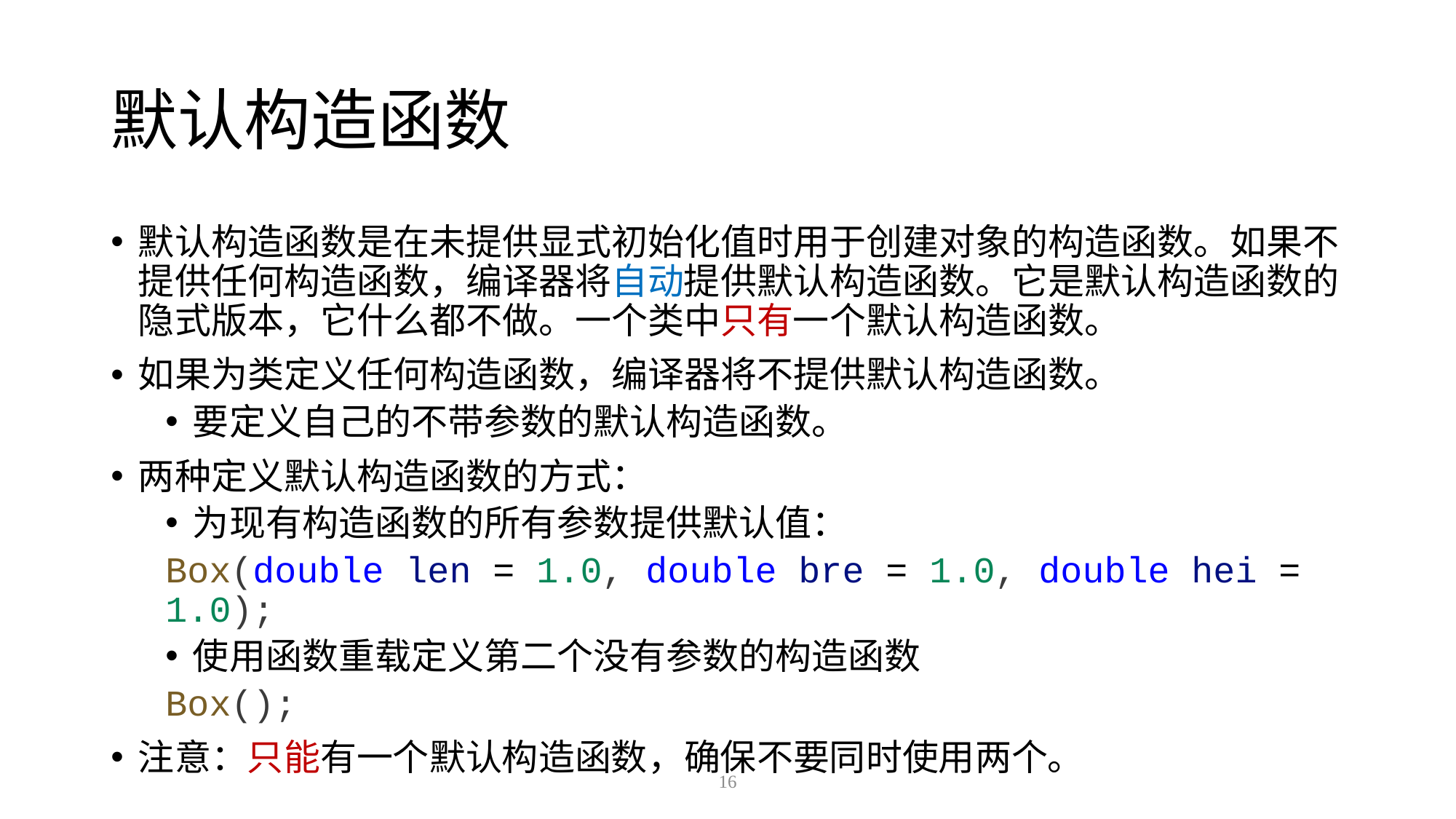

# 默认构造函数
默认构造函数是在未提供显式初始化值时用于创建对象的构造函数。如果不提供任何构造函数，编译器将自动提供默认构造函数。它是默认构造函数的隐式版本，它什么都不做。一个类中只有一个默认构造函数。
如果为类定义任何构造函数，编译器将不提供默认构造函数。
要定义自己的不带参数的默认构造函数。
两种定义默认构造函数的方式：
为现有构造函数的所有参数提供默认值：
Box(double len = 1.0, double bre = 1.0, double hei = 1.0);
使用函数重载定义第二个没有参数的构造函数
Box();
注意：只能有一个默认构造函数，确保不要同时使用两个。
16